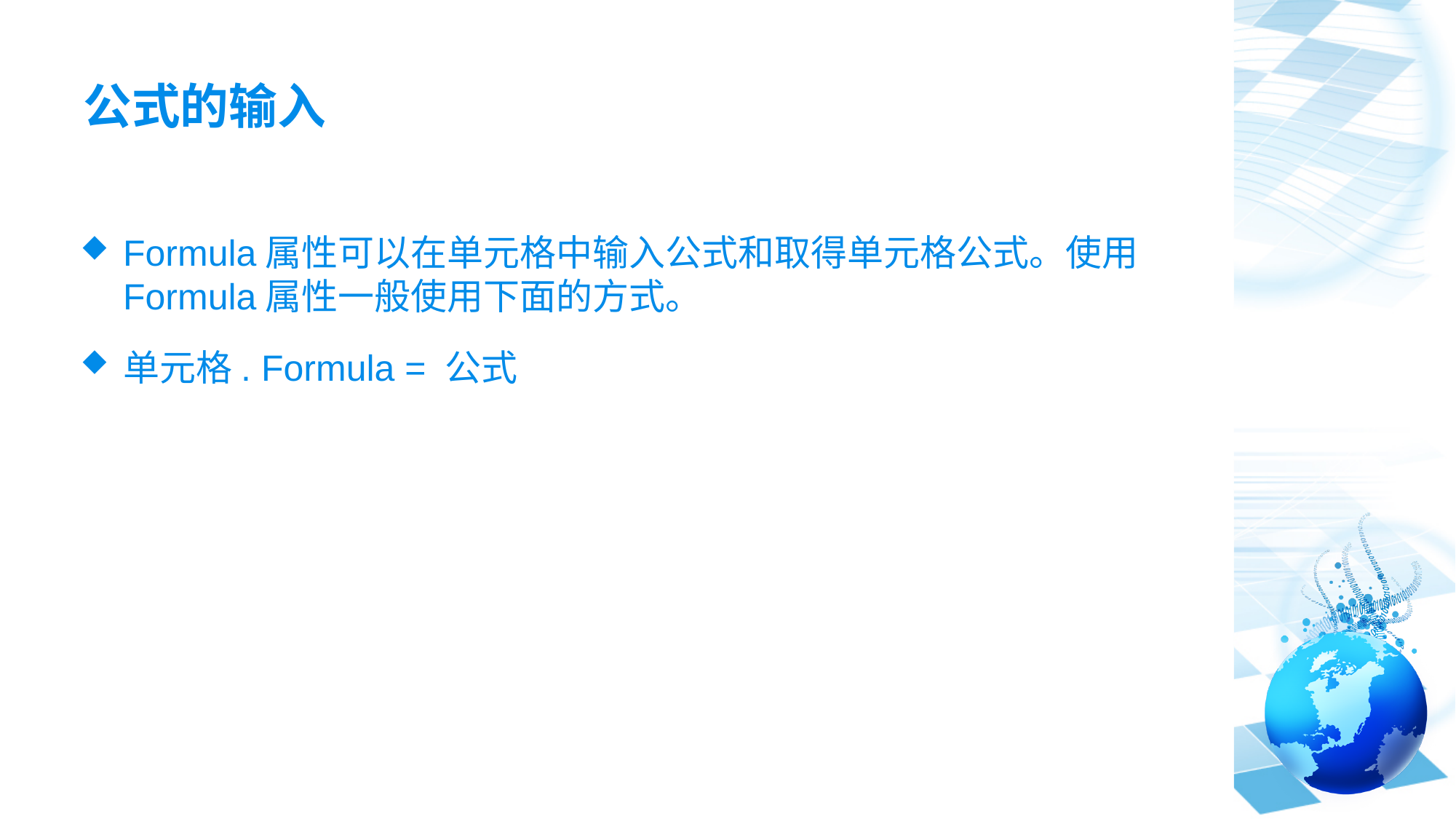

# 公式的输入

Formula属性可以在单元格中输入公式和取得单元格公式。使用Formula属性一般使用下面的方式。
单元格. Formula = 公式